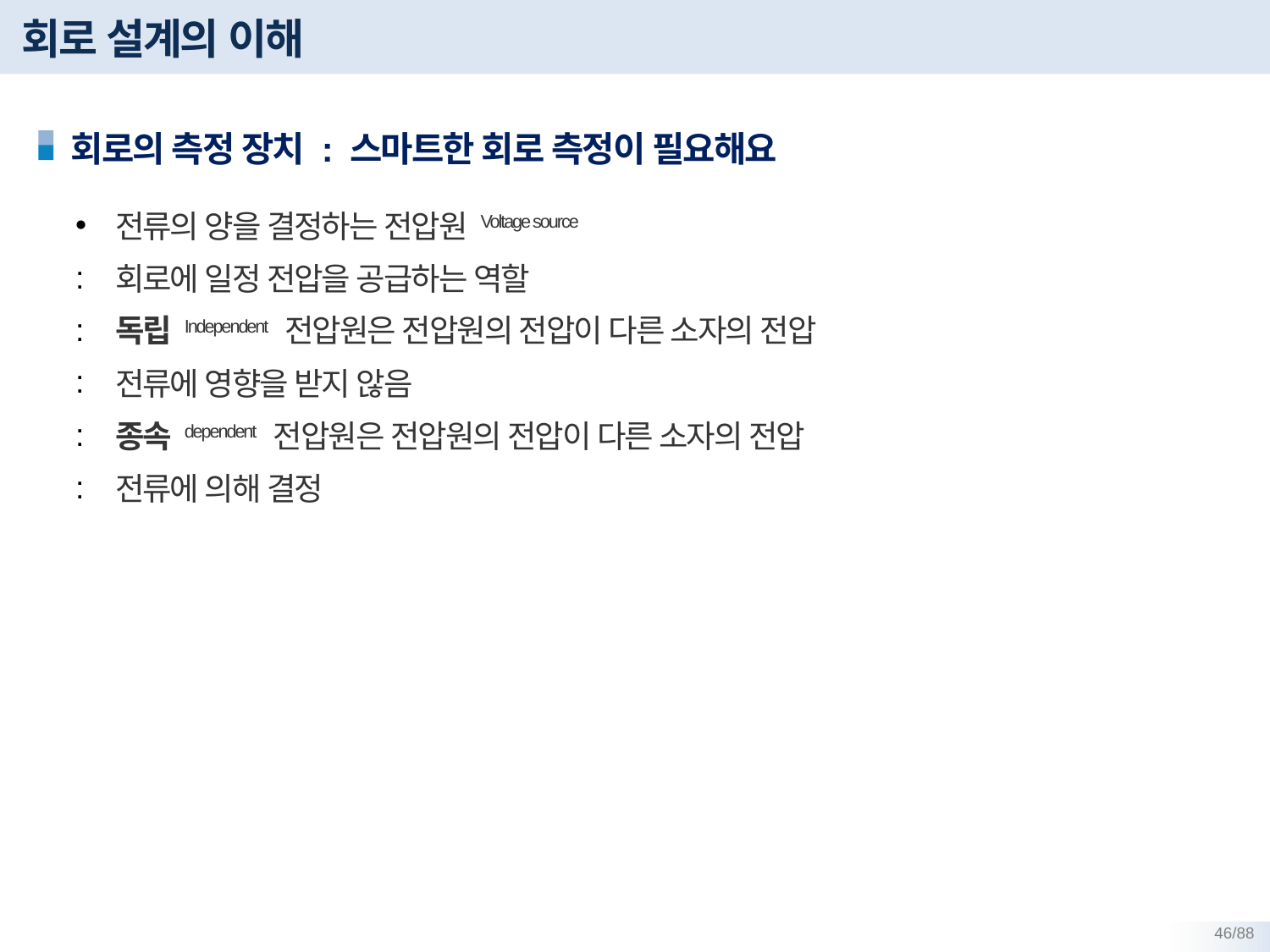

# 회로 설계의 이해
회로의 측정 장치 : 스마트한 회로 측정이 필요해요

전류의 양을 결정하는 전압원 Voltage source
회로에 일정 전압을 공급하는 역할
독립 Independent 전압원은 전압원의 전압이 다른 소자의 전압
전류에 영향을 받지 않음
종속 dependent 전압원은 전압원의 전압이 다른 소자의 전압
전류에 의해 결정